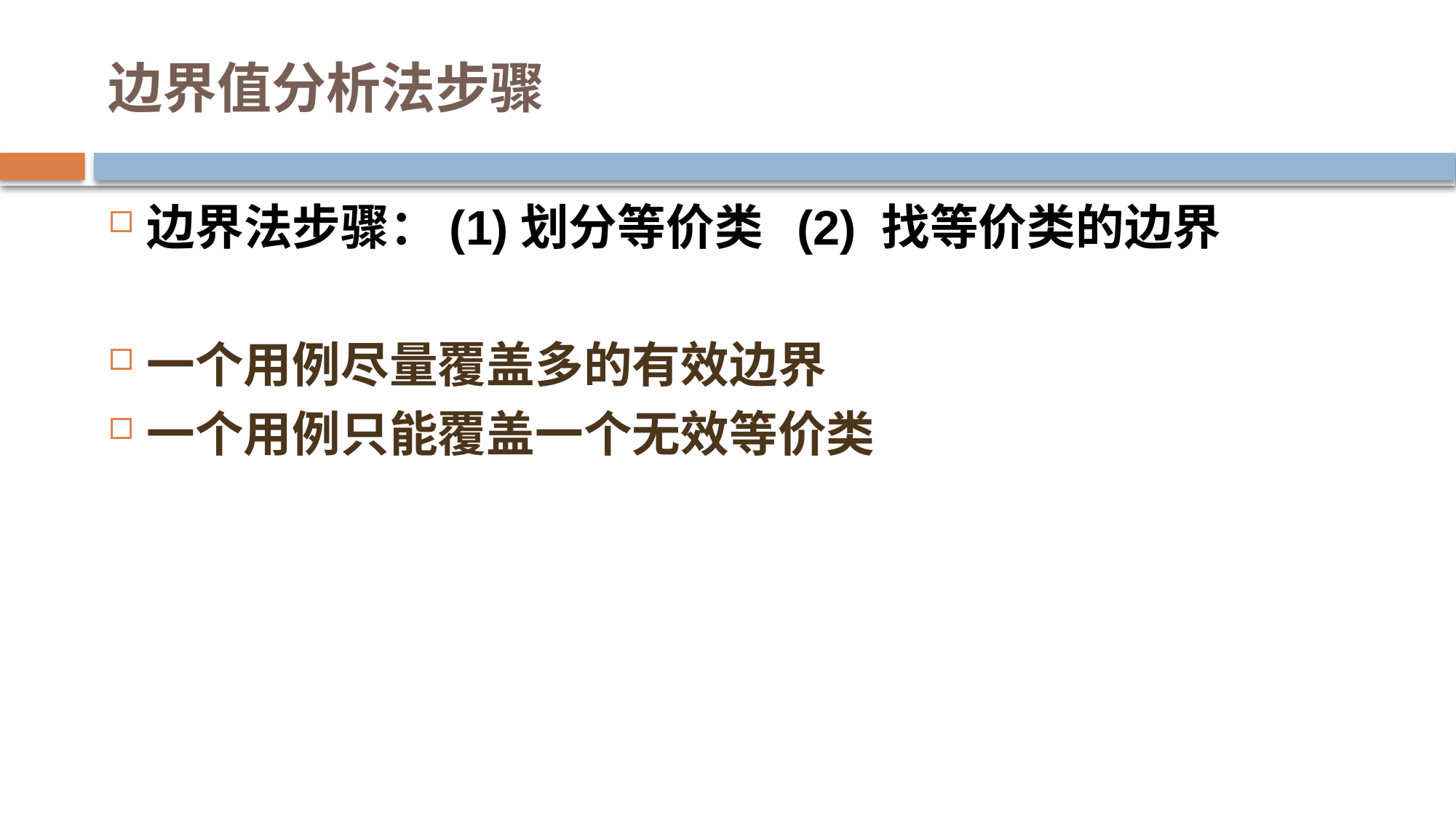

# 边界值分析法步骤
边界法步骤：(1)划分等价类  (2) 找等价类的边界

一个用例尽量覆盖多的有效边界
一个用例只能覆盖一个无效等价类